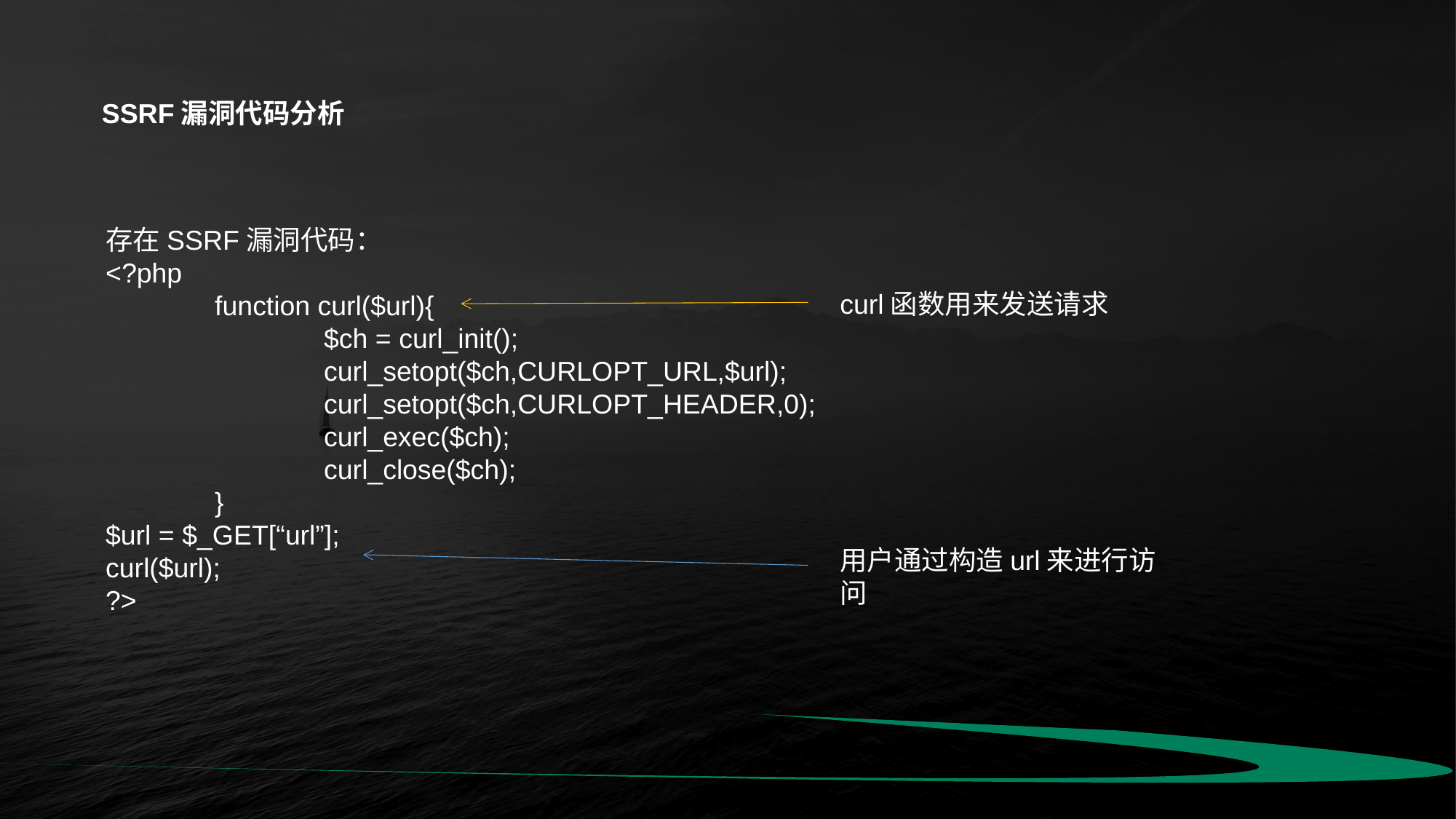

SSRF漏洞代码分析
存在SSRF漏洞代码：
<?php
	function curl($url){
		$ch = curl_init();
		curl_setopt($ch,CURLOPT_URL,$url);
		curl_setopt($ch,CURLOPT_HEADER,0);
		curl_exec($ch);
		curl_close($ch);
	}
$url = $_GET[“url”];
curl($url);
?>
curl函数用来发送请求
用户通过构造url来进行访问